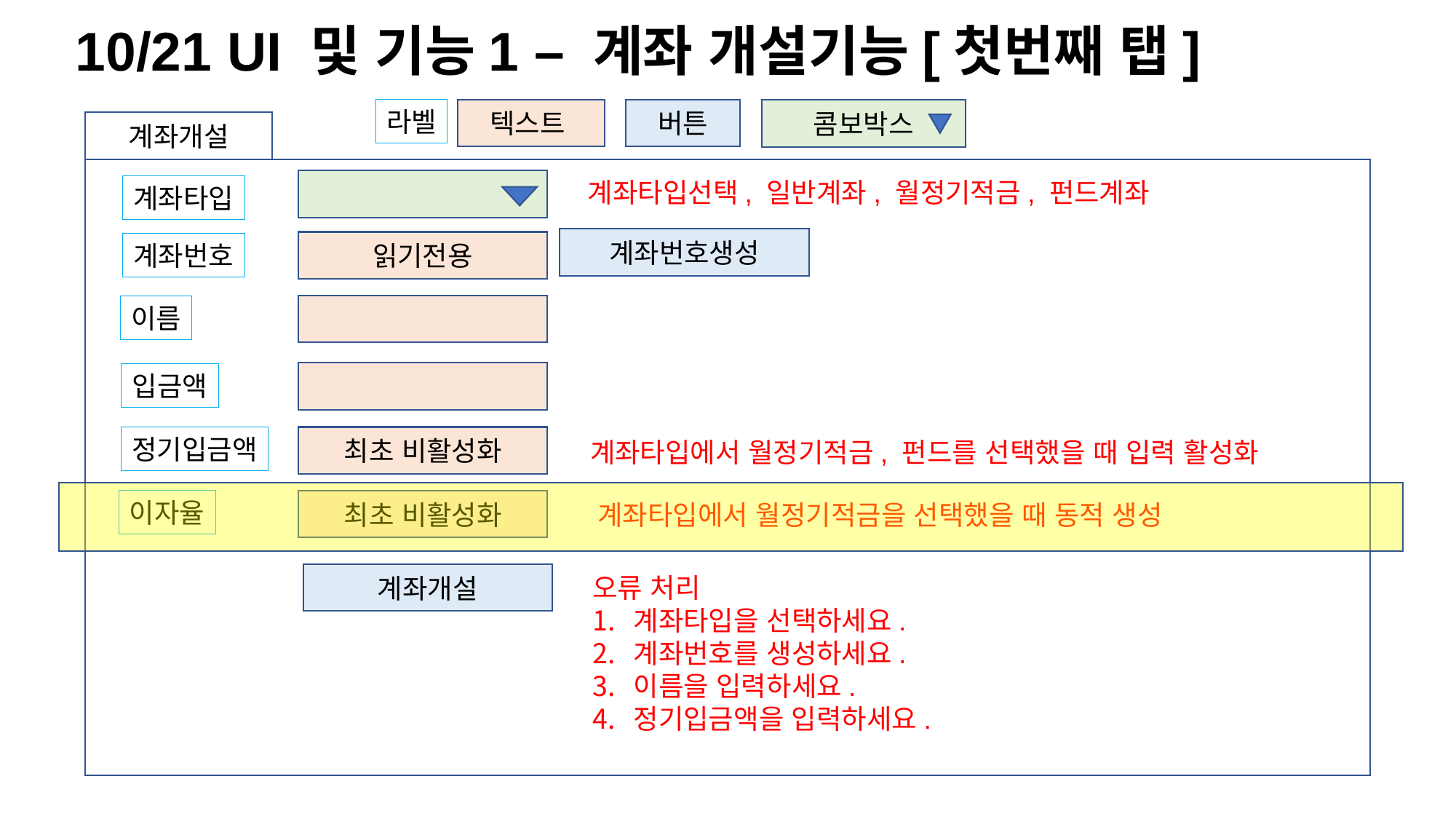

10/21 UI 및 기능1 – 계좌 개설기능[첫번째 탭]
라벨
텍스트
버튼
콤보박스
계좌개설

계좌타입선택, 일반계좌, 월정기적금, 펀드계좌

계좌타입

계좌번호생성
읽기전용
계좌번호

이름

입금액
정기입금액
최초 비활성화
계좌타입에서 월정기적금, 펀드를 선택했을 때 입력 활성화

이자율
최초 비활성화
계좌타입에서 월정기적금을 선택했을 때 동적 생성
계좌개설
오류 처리
계좌타입을 선택하세요.
계좌번호를 생성하세요.
이름을 입력하세요.
정기입금액을 입력하세요.